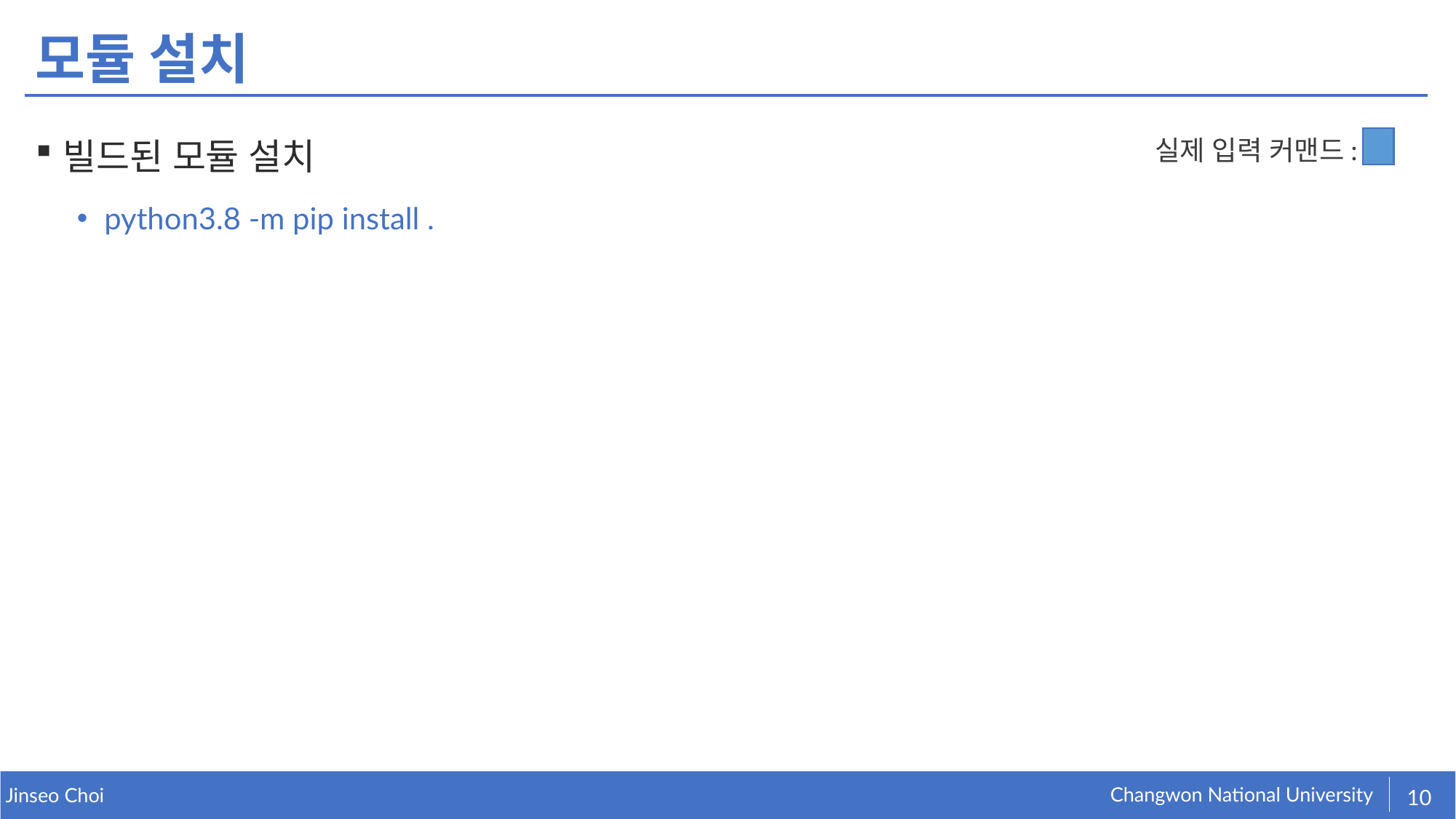

# 모듈 설치
빌드된 모듈 설치
python3.8 -m pip install .

실제 입력 커맨드:

10